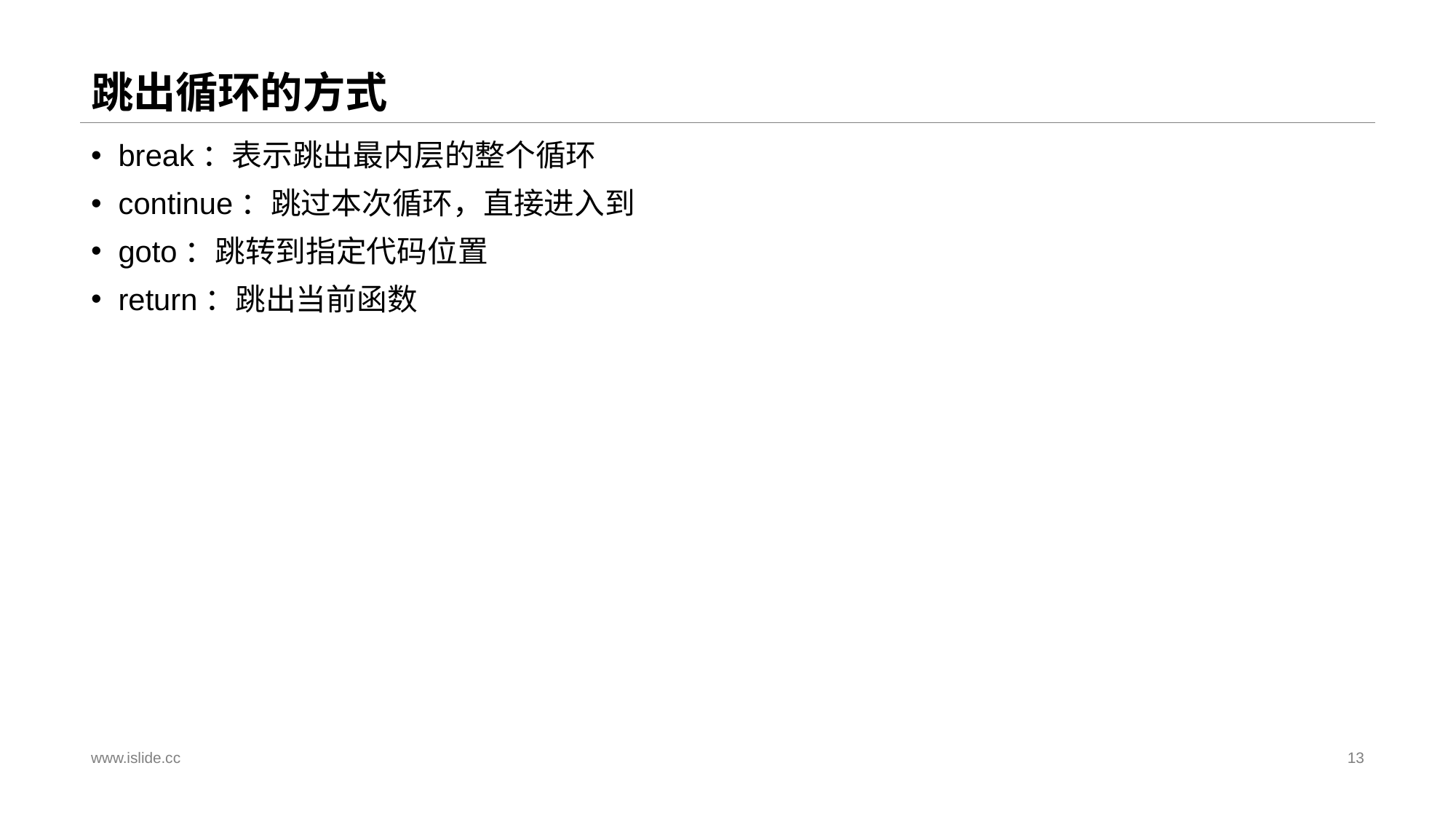

# 跳出循环的方式
break：表示跳出最内层的整个循环
continue：跳过本次循环，直接进入到
goto：跳转到指定代码位置
return：跳出当前函数
www.islide.cc
13